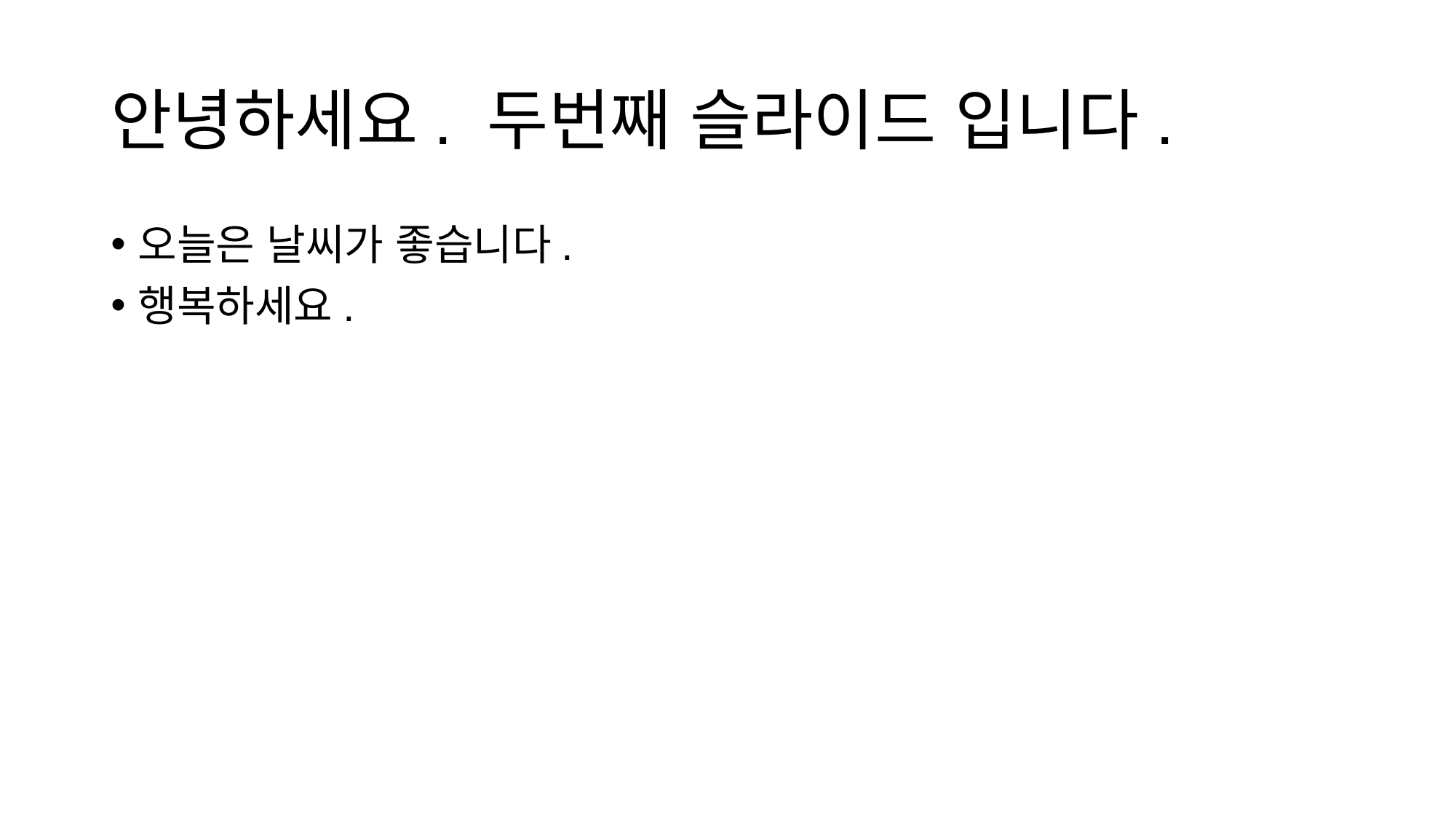

# 안녕하세요. 두번째 슬라이드 입니다.
오늘은 날씨가 좋습니다.
행복하세요.